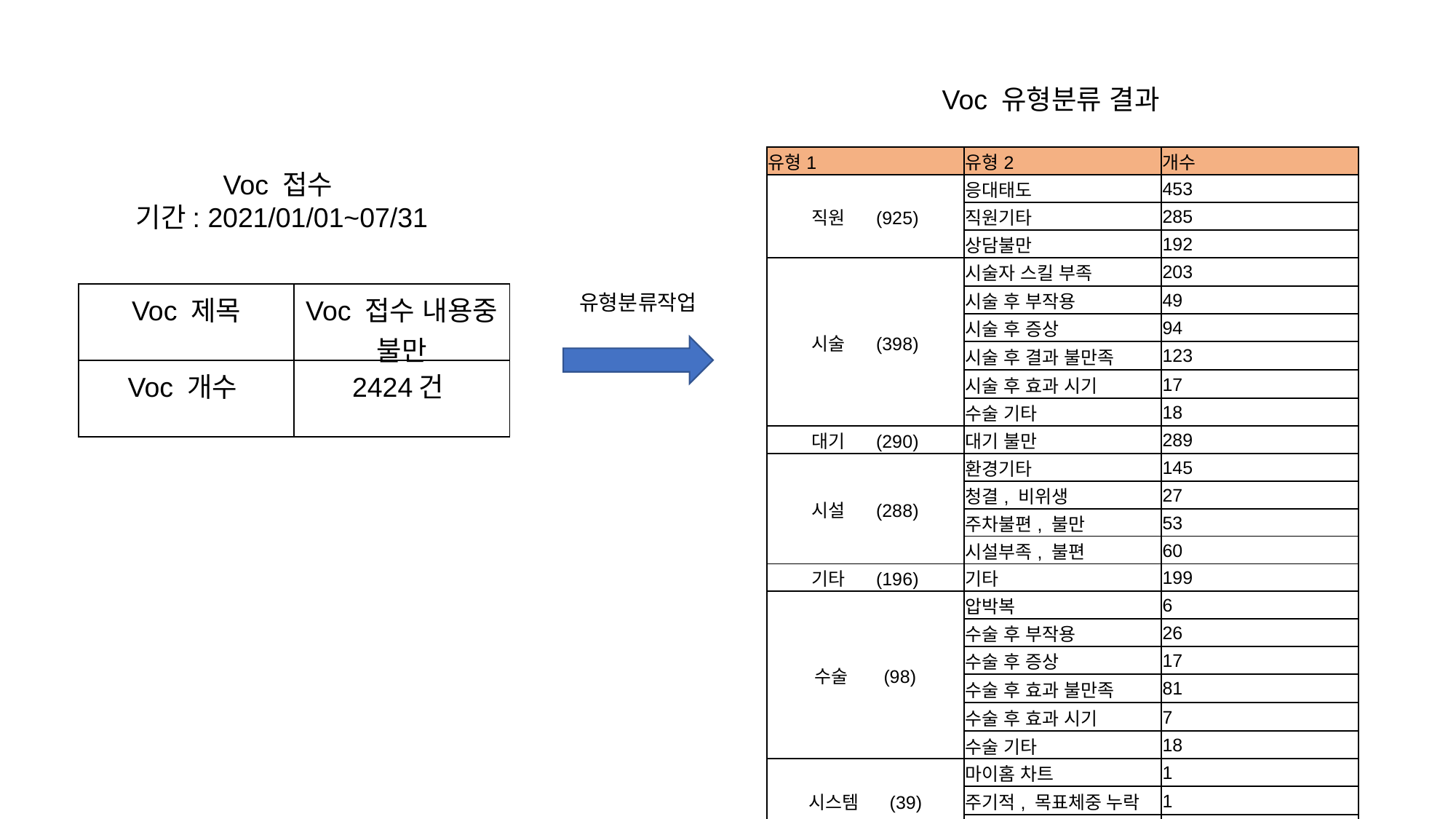

Voc 유형분류 결과
| 유형1 | 유형2 | 개수 |
| --- | --- | --- |
| 직원 (925) | 응대태도 | 453 |
|  | 직원기타 | 285 |
|  | 상담불만 | 192 |
| 시술 (398) | 시술자 스킬 부족 | 203 |
|  | 시술 후 부작용 | 49 |
|  | 시술 후 증상 | 94 |
|  | 시술 후 결과 불만족 | 123 |
|  | 시술 후 효과 시기 | 17 |
|  | 수술 기타 | 18 |
| 대기 (290) | 대기 불만 | 289 |
| 시설 (288) | 환경기타 | 145 |
|  | 청결, 비위생 | 27 |
|  | 주차불편, 불만 | 53 |
|  | 시설부족, 불편 | 60 |
| 기타 (196) | 기타 | 199 |
| 수술 (98) | 압박복 | 6 |
|  | 수술 후 부작용 | 26 |
|  | 수술 후 증상 | 17 |
|  | 수술 후 효과 불만족 | 81 |
|  | 수술 후 효과 시기 | 7 |
|  | 수술 기타 | 18 |
| 시스템 (39) | 마이홈 차트 | 1 |
|  | 주기적, 목표체중 누락 | 1 |
|  | 약처방 | 33 |
Voc 접수
기간: 2021/01/01~07/31
| Voc 제목 | Voc 접수 내용중 불만 |
| --- | --- |
| Voc 개수 | 2424건 |
유형분류작업